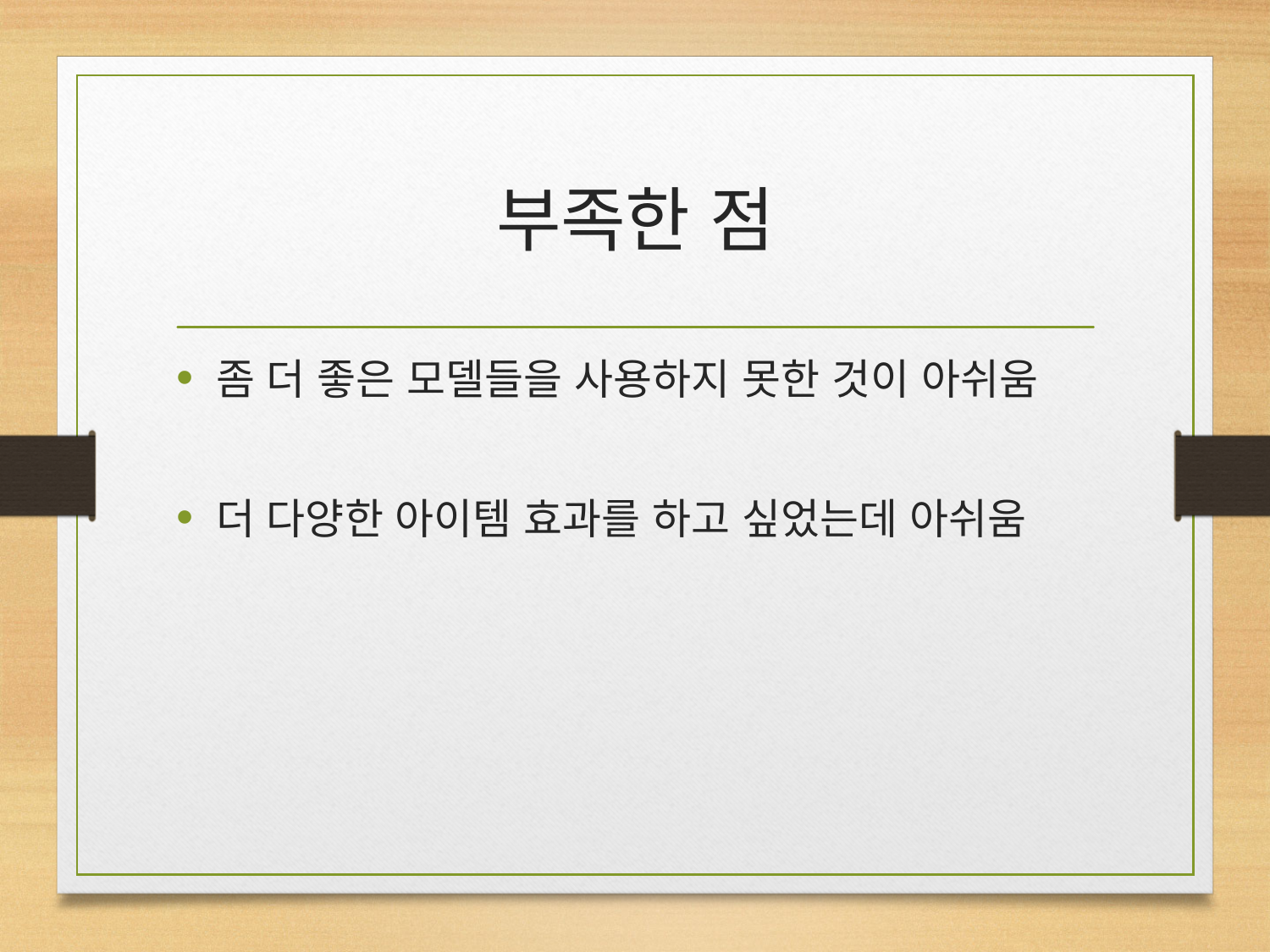

# 부족한 점
좀 더 좋은 모델들을 사용하지 못한 것이 아쉬움

더 다양한 아이템 효과를 하고 싶었는데 아쉬움